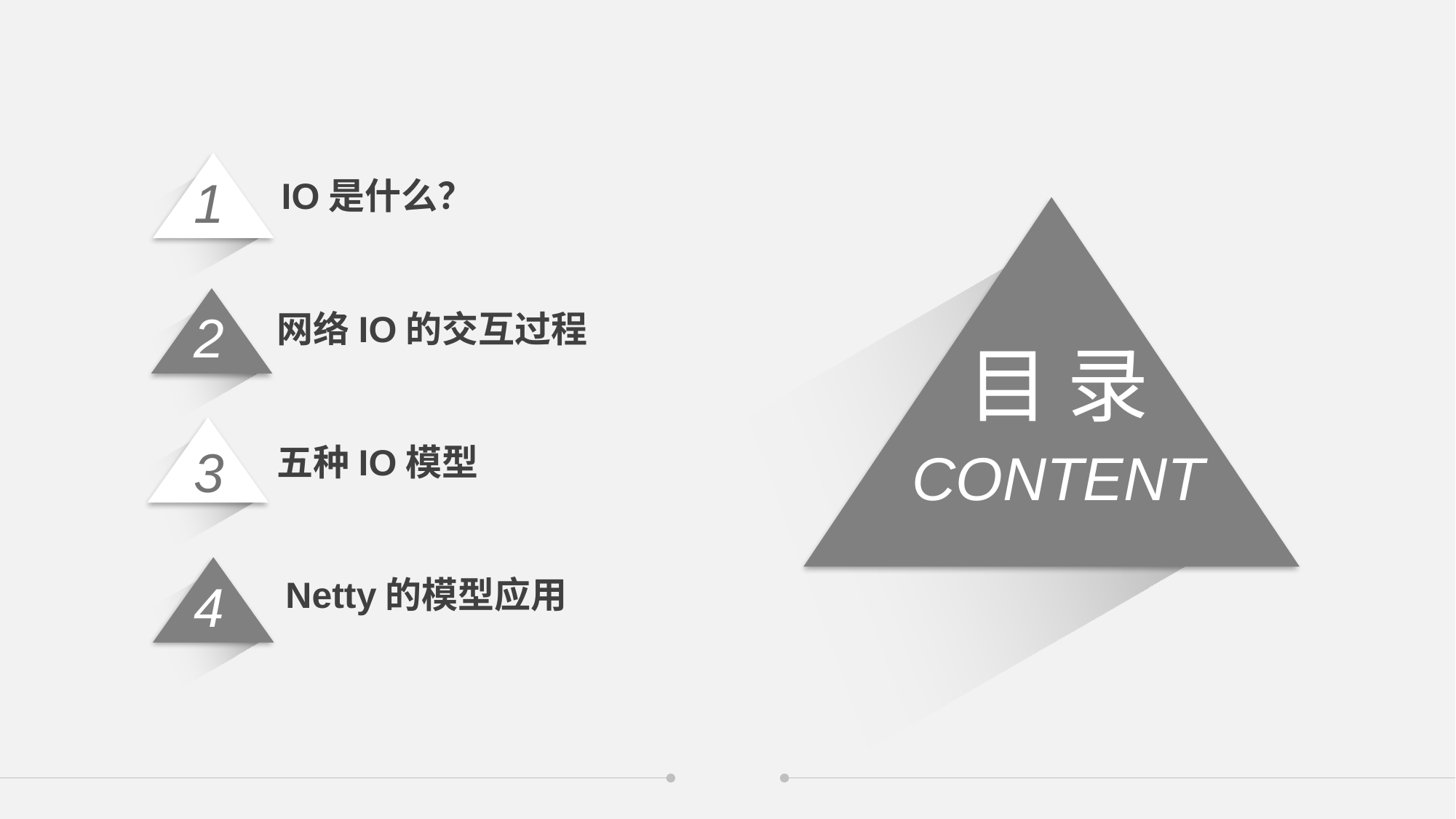

1
IO是什么？

2
网络IO的交互过程
目 录

3
五种IO模型
CONTENT

Netty的模型应用
4
2